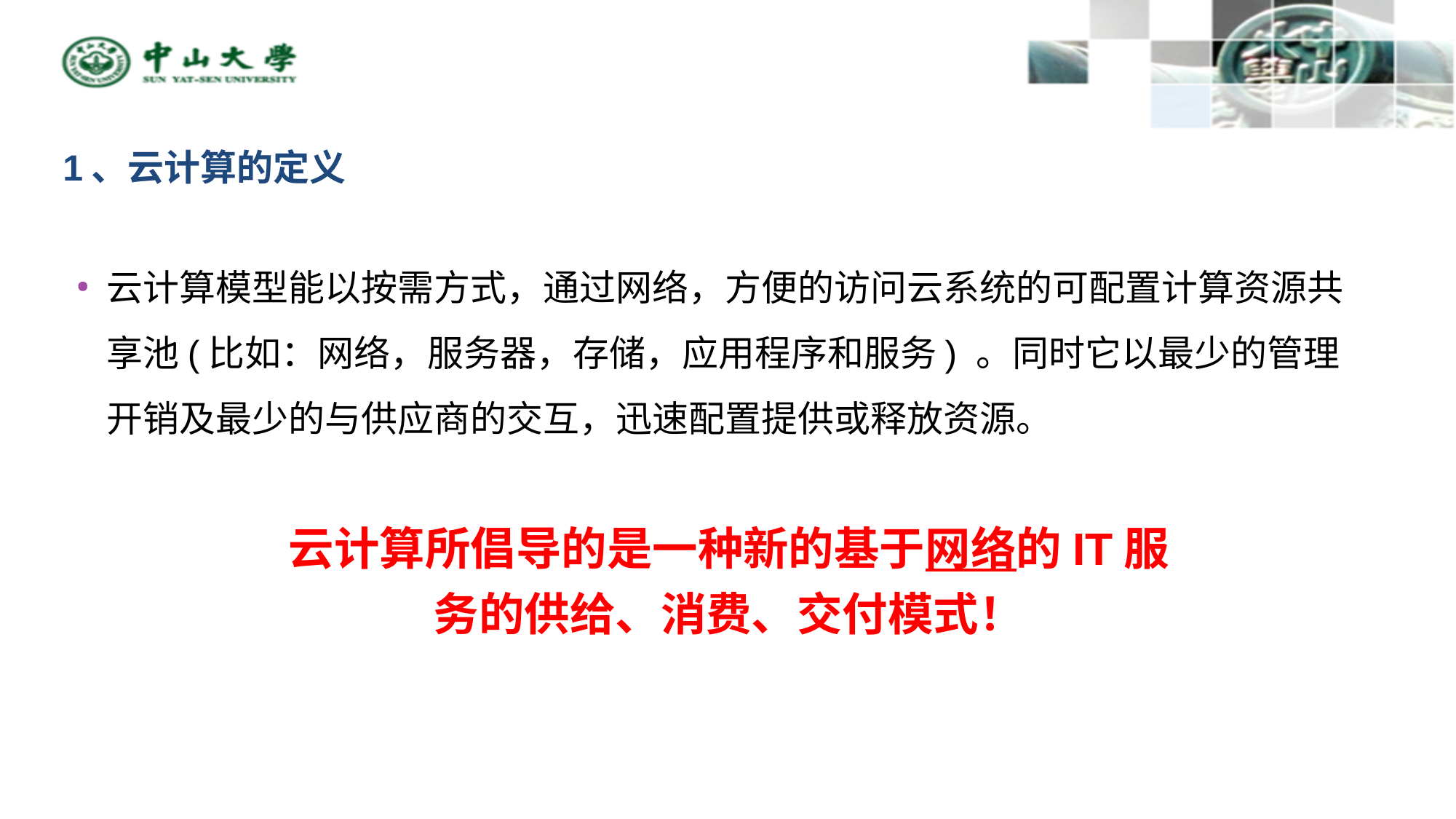

5
# 1、云计算的定义

云计算模型能以按需方式，通过网络，方便的访问云系统的可配置计算资源共享池(比如：网络，服务器，存储，应用程序和服务) 。同时它以最少的管理开销及最少的与供应商的交互，迅速配置提供或释放资源。

云计算所倡导的是一种新的基于网络的IT服务的供给、消费、交付模式！